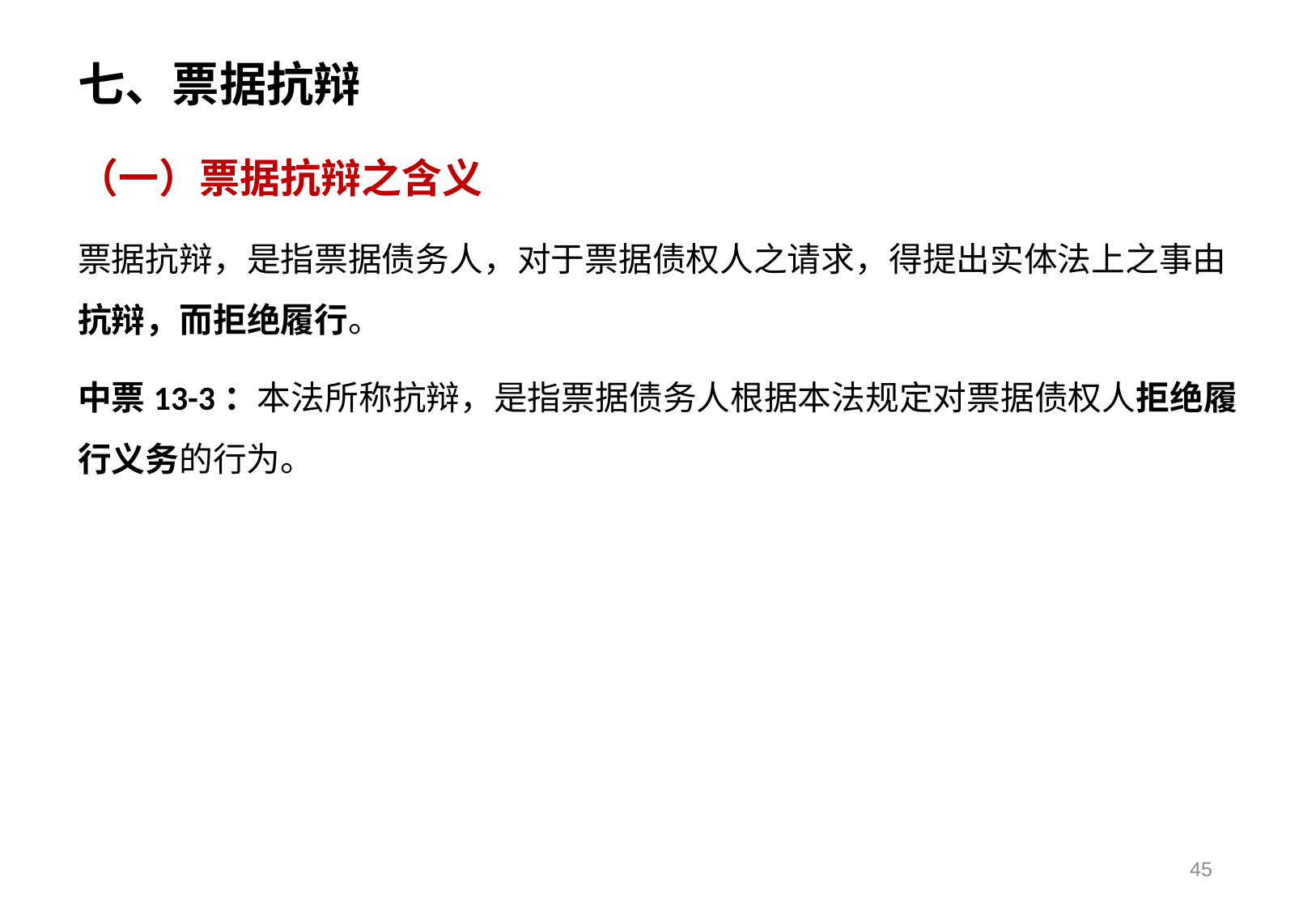

七、票据抗辩
（一）票据抗辩之含义
票据抗辩，是指票据债务人，对于票据债权人之请求，得提出实体法上之事由抗辩，而拒绝履行。
中票13-3：本法所称抗辩，是指票据债务人根据本法规定对票据债权人拒绝履行义务的行为。
45